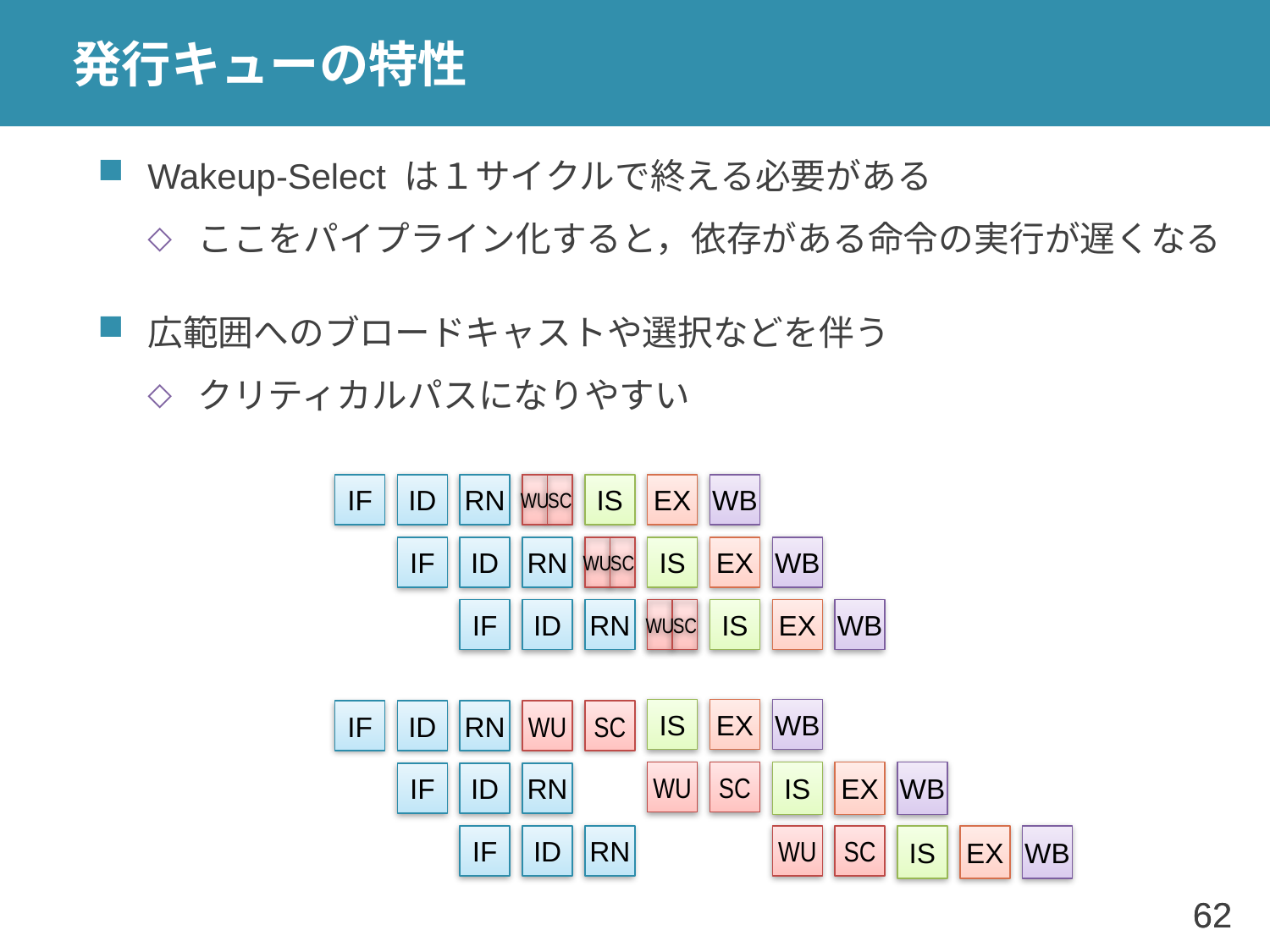

# 発行キューの特性
Wakeup-Select は１サイクルで終える必要がある
ここをパイプライン化すると，依存がある命令の実行が遅くなる
広範囲へのブロードキャストや選択などを伴う
クリティカルパスになりやすい
ID
IF
RN

WU
SC
IS
EX
WB
ID
IF
RN

WU
SC
IS
EX
WB
ID
IF
RN

WU
SC
IS
EX
WB
IS
EX
WB
ID
IF
RN
WU
SC
WU
SC
IS
EX
WB
ID
IF
RN
ID
IF
RN
WU
SC
IS
EX
WB